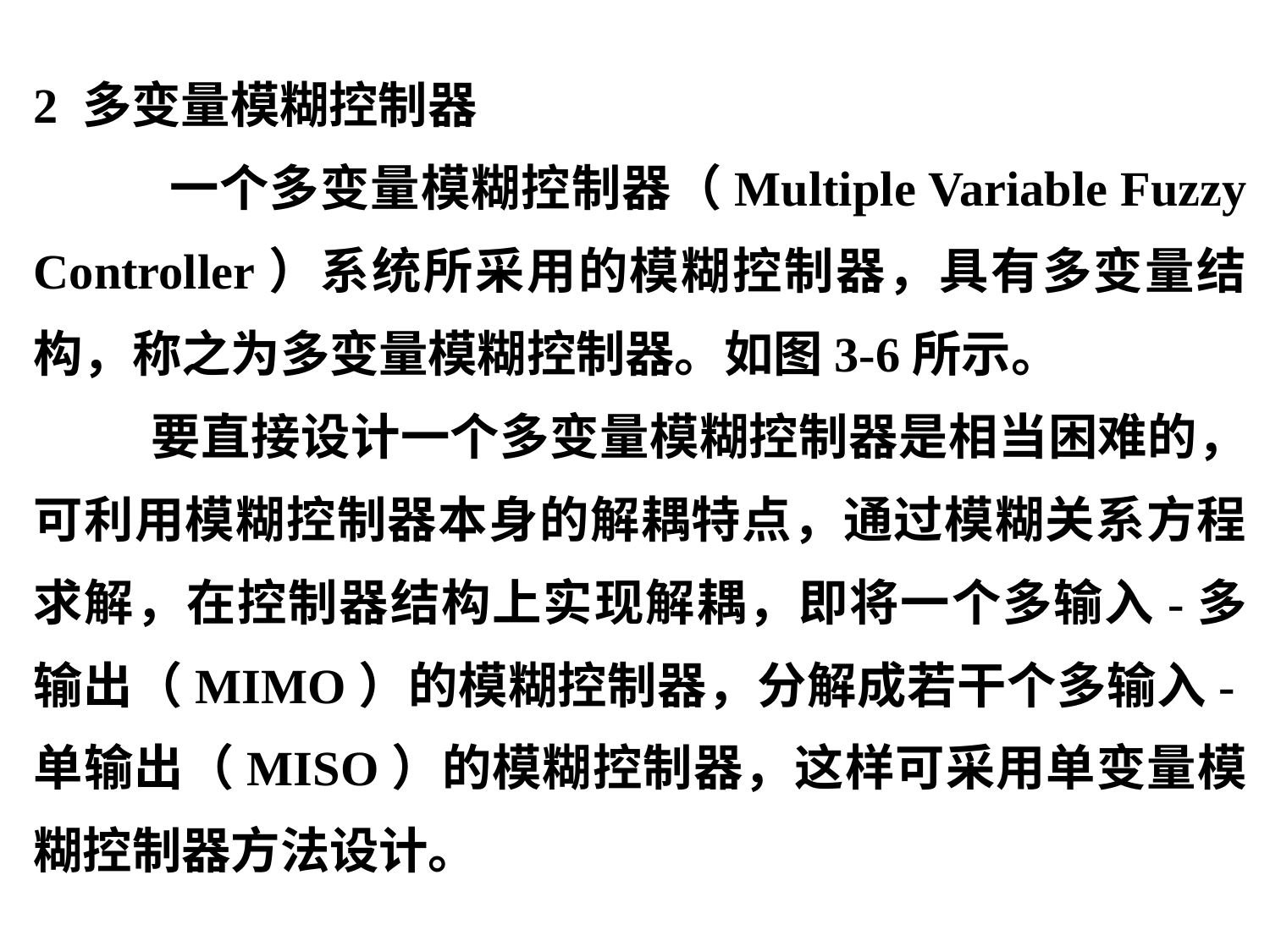

2 多变量模糊控制器
          一个多变量模糊控制器（Multiple Variable Fuzzy Controller）系统所采用的模糊控制器，具有多变量结构，称之为多变量模糊控制器。如图3-6所示。
         要直接设计一个多变量模糊控制器是相当困难的，可利用模糊控制器本身的解耦特点，通过模糊关系方程求解，在控制器结构上实现解耦，即将一个多输入-多输出（MIMO）的模糊控制器，分解成若干个多输入-单输出（MISO）的模糊控制器，这样可采用单变量模糊控制器方法设计。